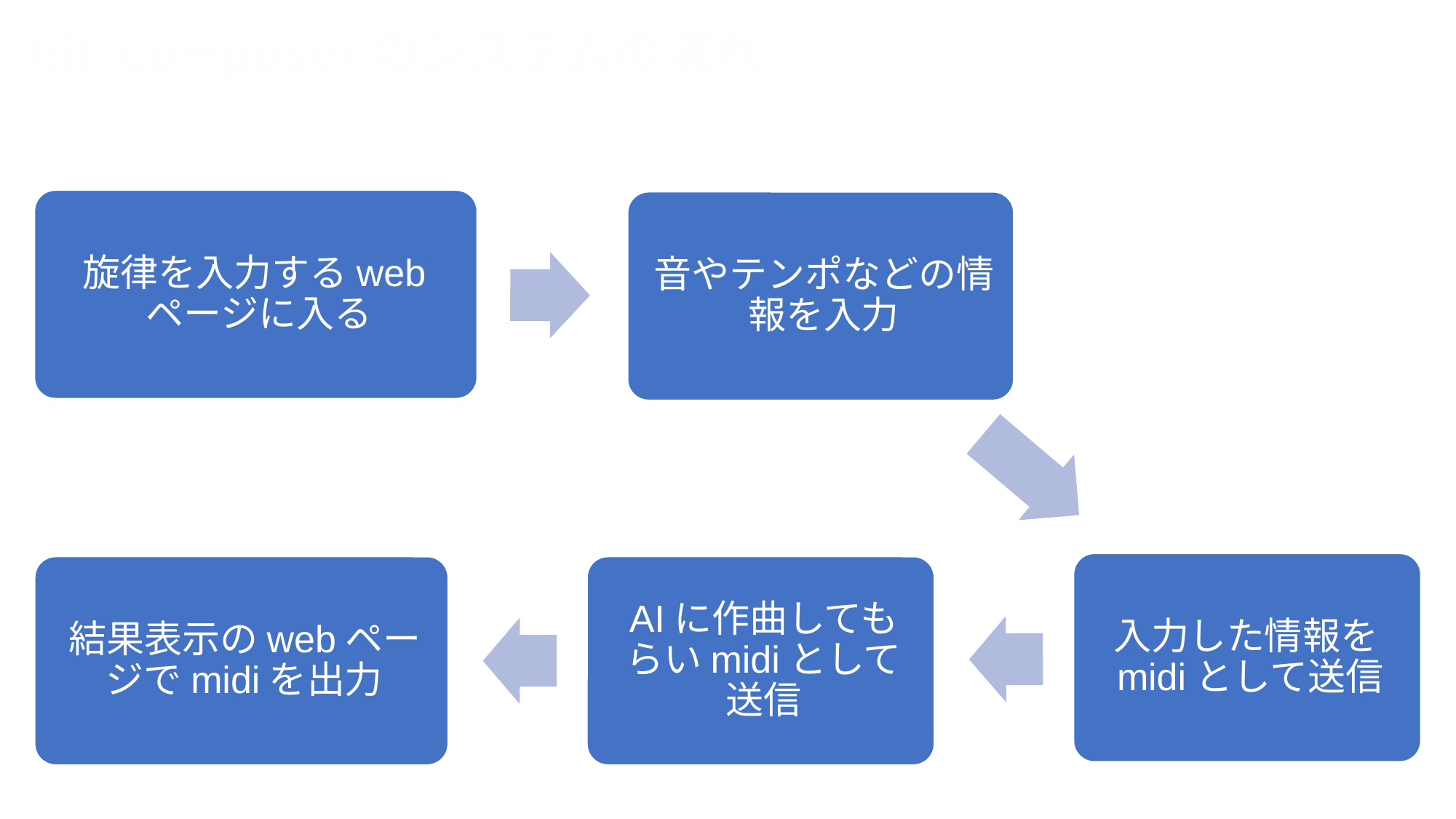

# bit_composerのシステムの流れ
旋律を入力するwebページに入る

音やテンポなどの情報を入力

入力した情報をmidiとして送信

AIに作曲してもらいmidiとして送信

結果表示のwebページでmidiを出力